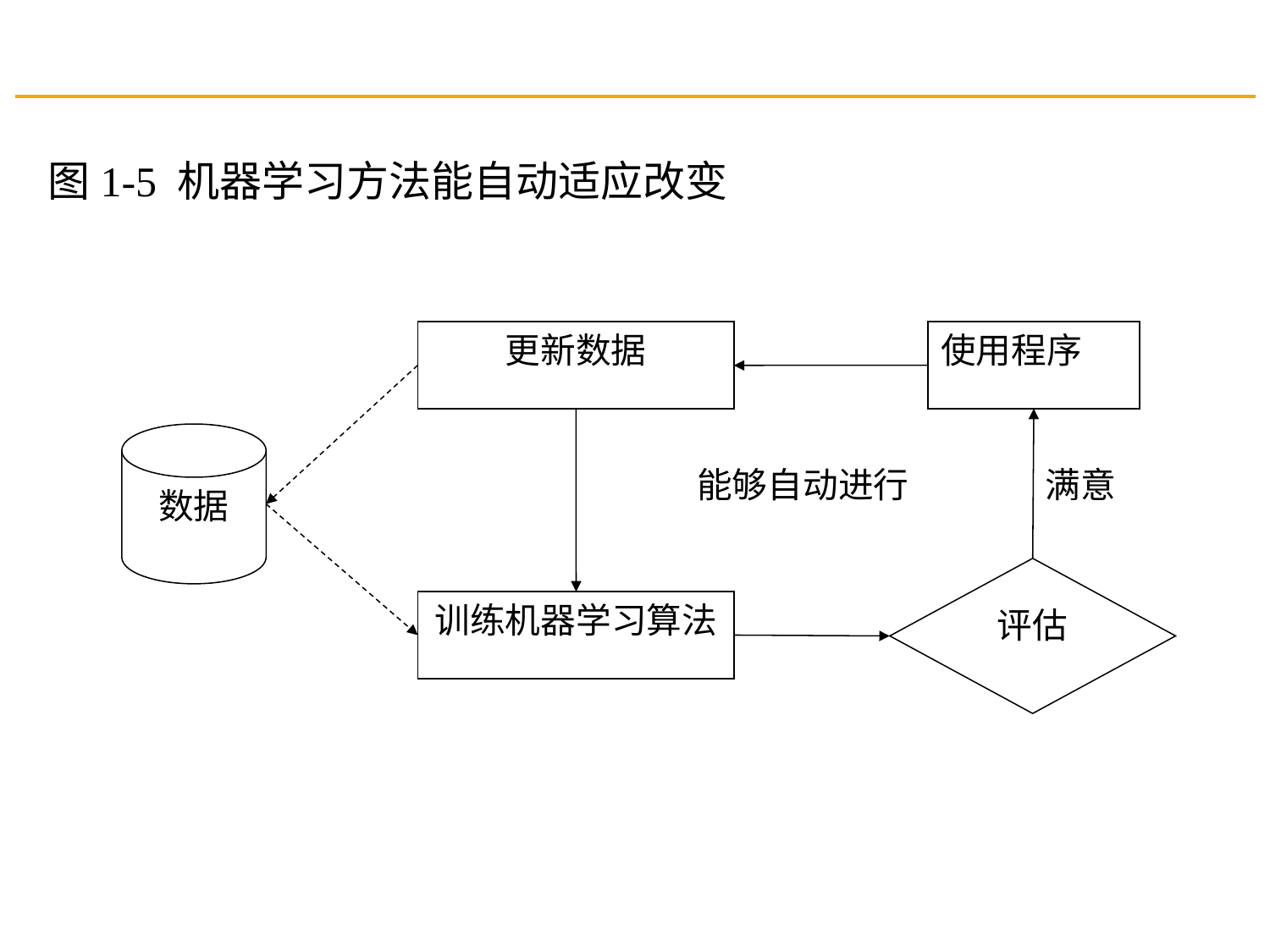

图1-5 机器学习方法能自动适应改变

更新数据
使用程序

数据
能够自动进行
满意

评估
训练机器学习算法